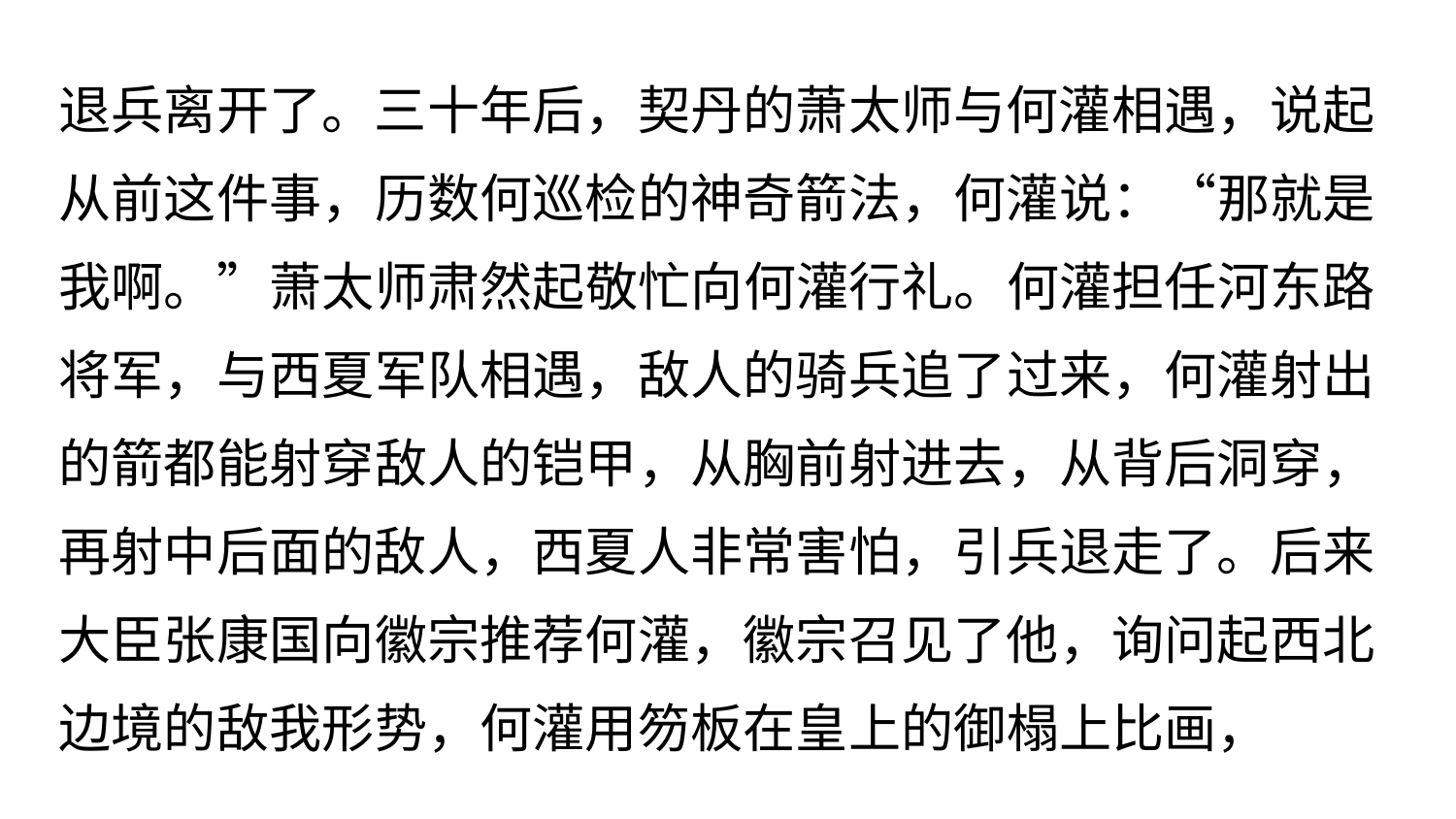

退兵离开了。三十年后，契丹的萧太师与何灌相遇，说起从前这件事，历数何巡检的神奇箭法，何灌说：“那就是我啊。”萧太师肃然起敬忙向何灌行礼。何灌担任河东路将军，与西夏军队相遇，敌人的骑兵追了过来，何灌射出的箭都能射穿敌人的铠甲，从胸前射进去，从背后洞穿，再射中后面的敌人，西夏人非常害怕，引兵退走了。后来大臣张康国向徽宗推荐何灌，徽宗召见了他，询问起西北边境的敌我形势，何灌用笏板在皇上的御榻上比画，